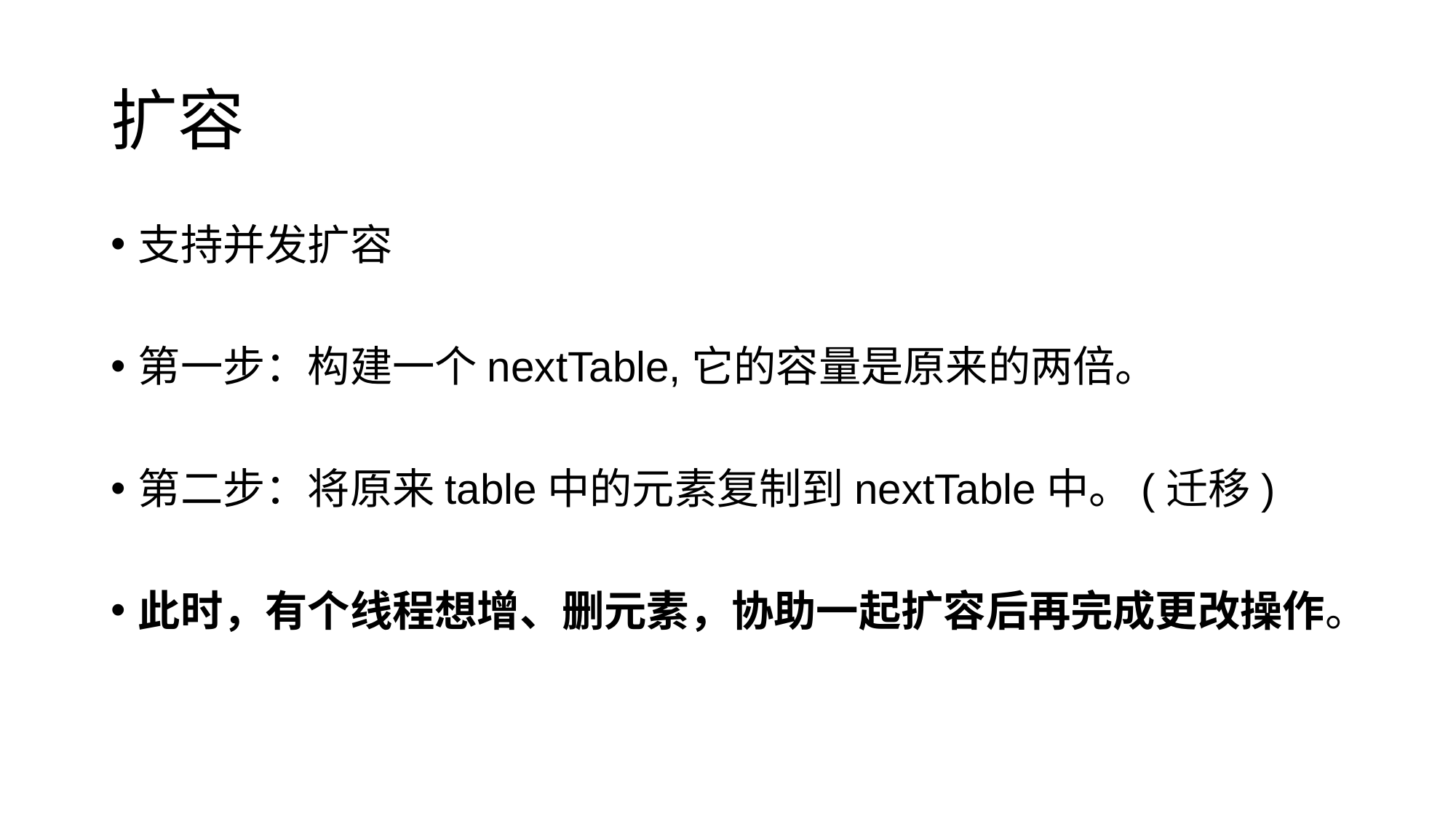

# 扩容
支持并发扩容

第一步：构建一个nextTable,它的容量是原来的两倍。

第二步：将原来table中的元素复制到nextTable中。(迁移)

此时，有个线程想增、删元素，协助一起扩容后再完成更改操作。